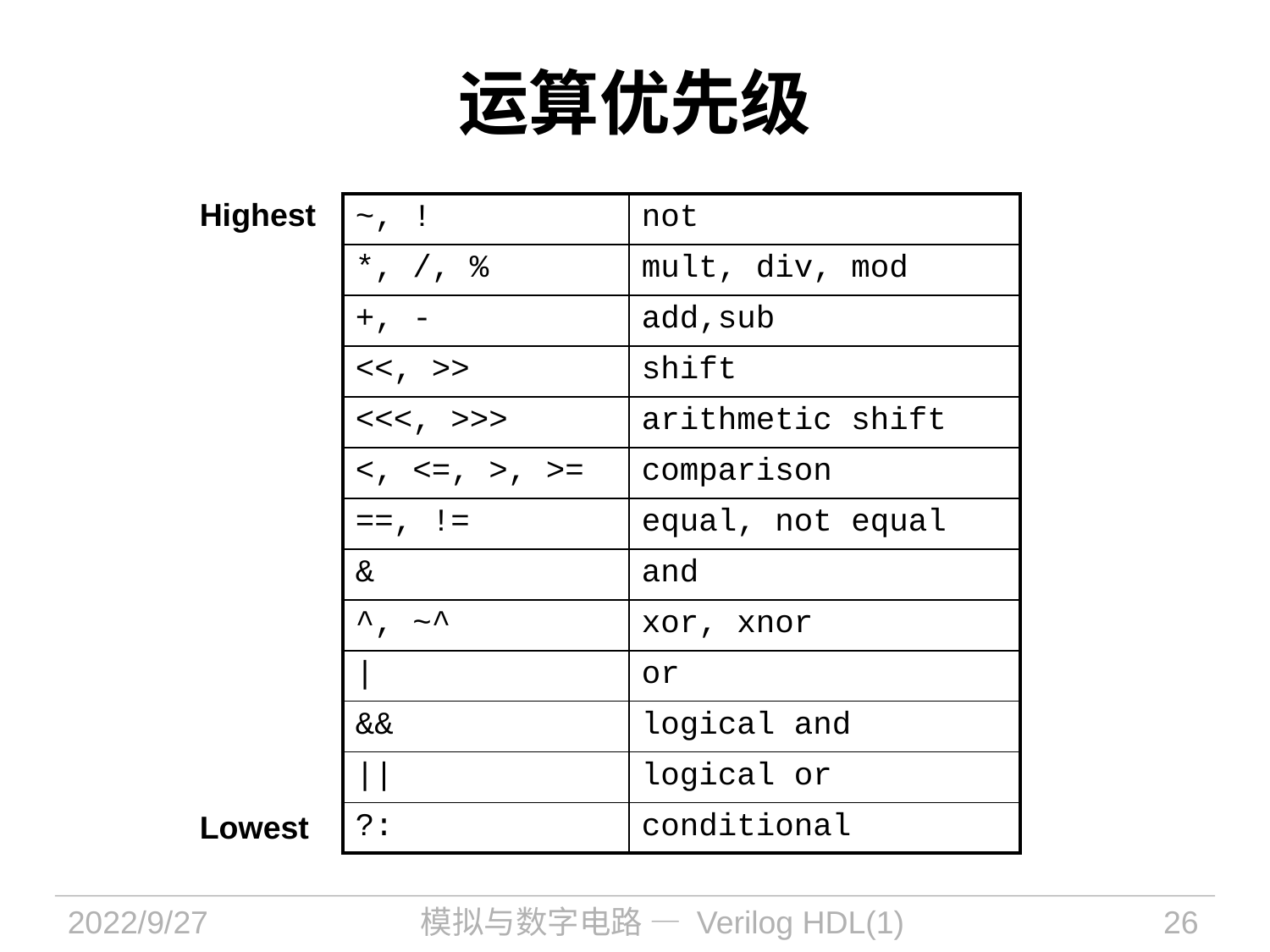

# 运算优先级
Highest
| ~, ! | not |
| --- | --- |
| \*, /, % | mult, div, mod |
| +, - | add,sub |
| <<, >> | shift |
| <<<, >>> | arithmetic shift |
| <, <=, >, >= | comparison |
| ==, != | equal, not equal |
| & | and |
| ^, ~^ | xor, xnor |
| | | or |
| && | logical and |
| || | logical or |
| ?: | conditional |
Lowest
2022/9/27
模拟与数字电路 — Verilog HDL(1)
26